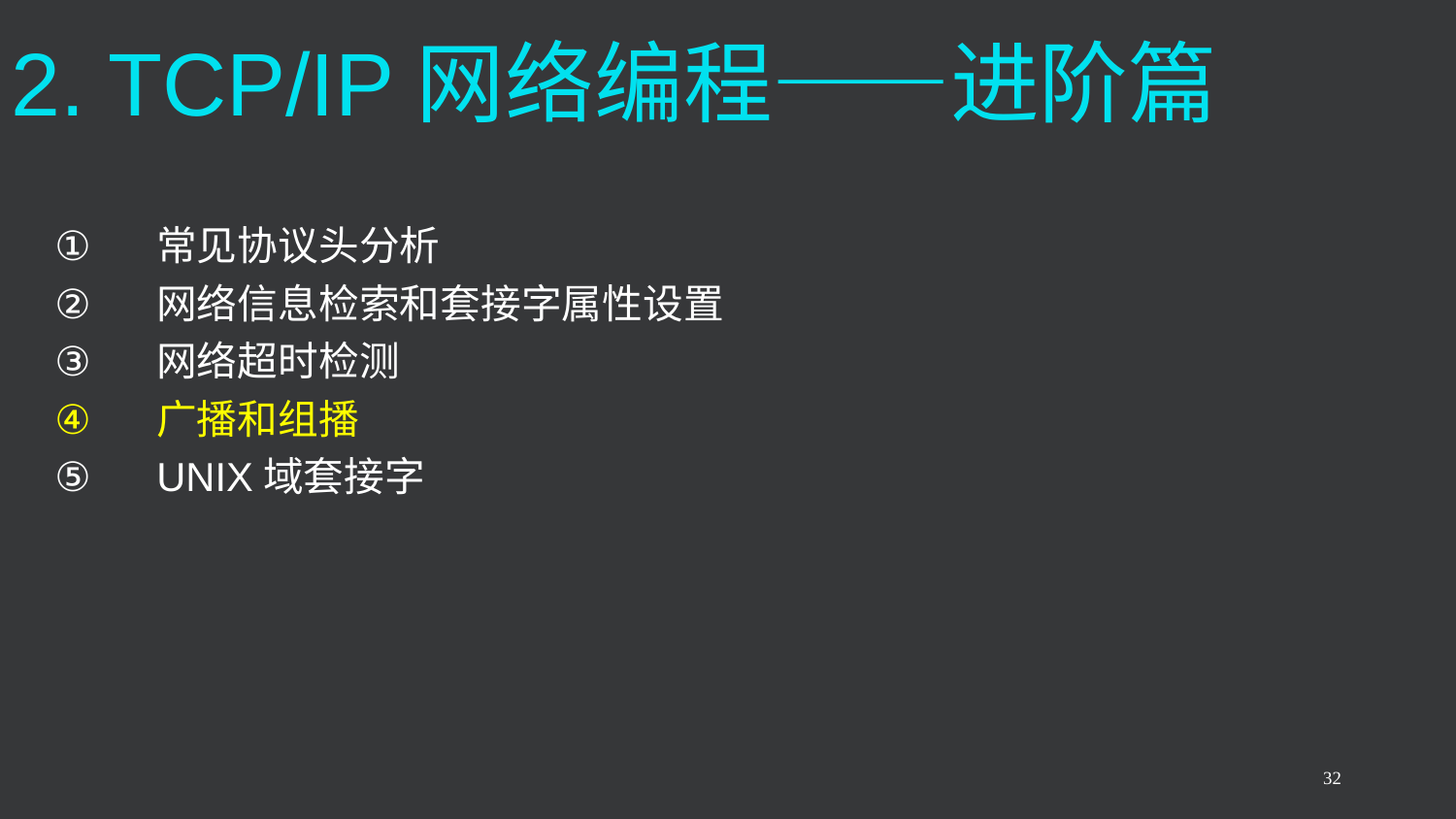

TCP/IP网络编程——进阶篇

常见协议头分析
网络信息检索和套接字属性设置
网络超时检测
广播和组播
UNIX域套接字

32